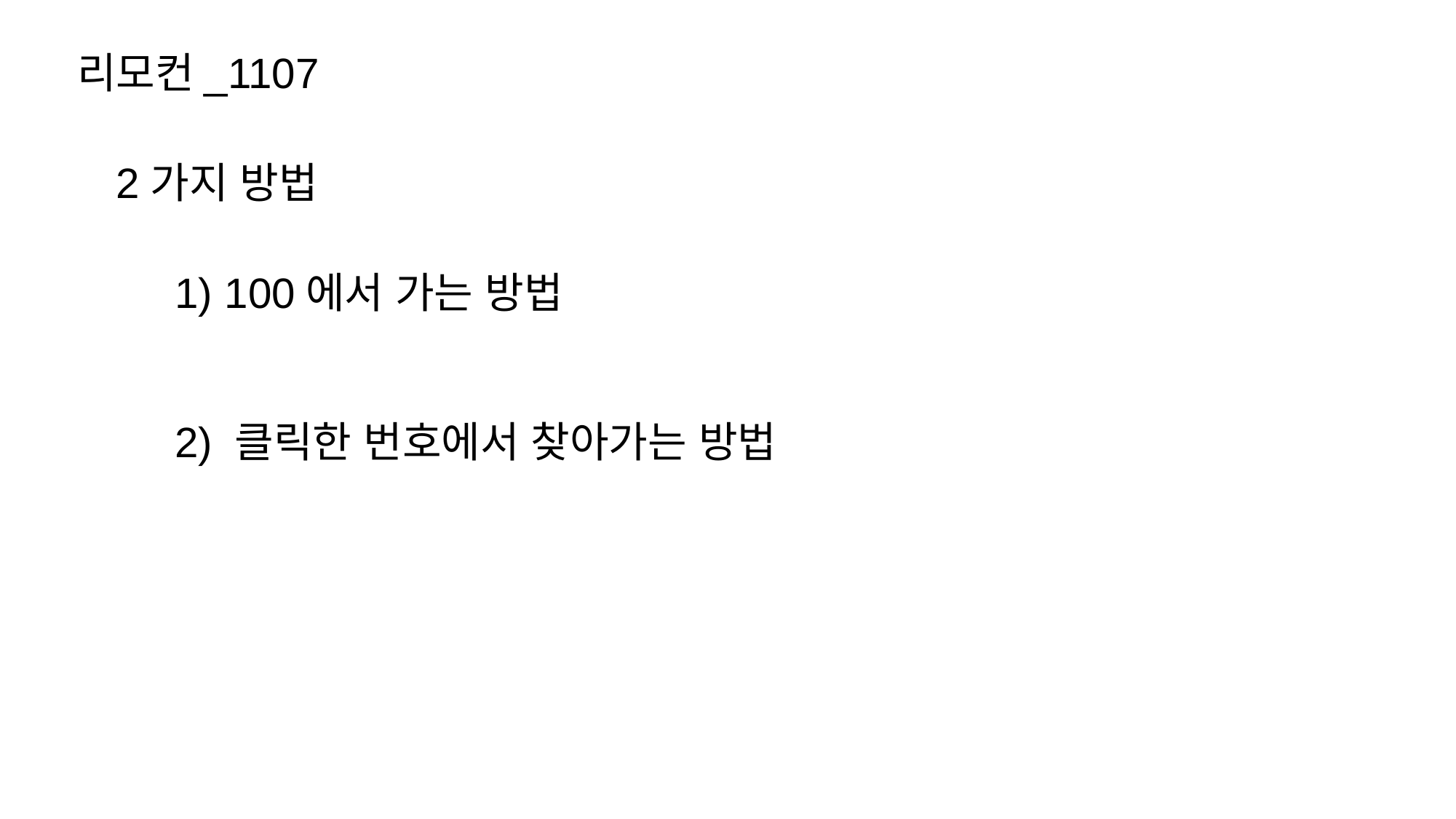

리모컨_1107
2가지 방법
1) 100에서 가는 방법
2) 클릭한 번호에서 찾아가는 방법